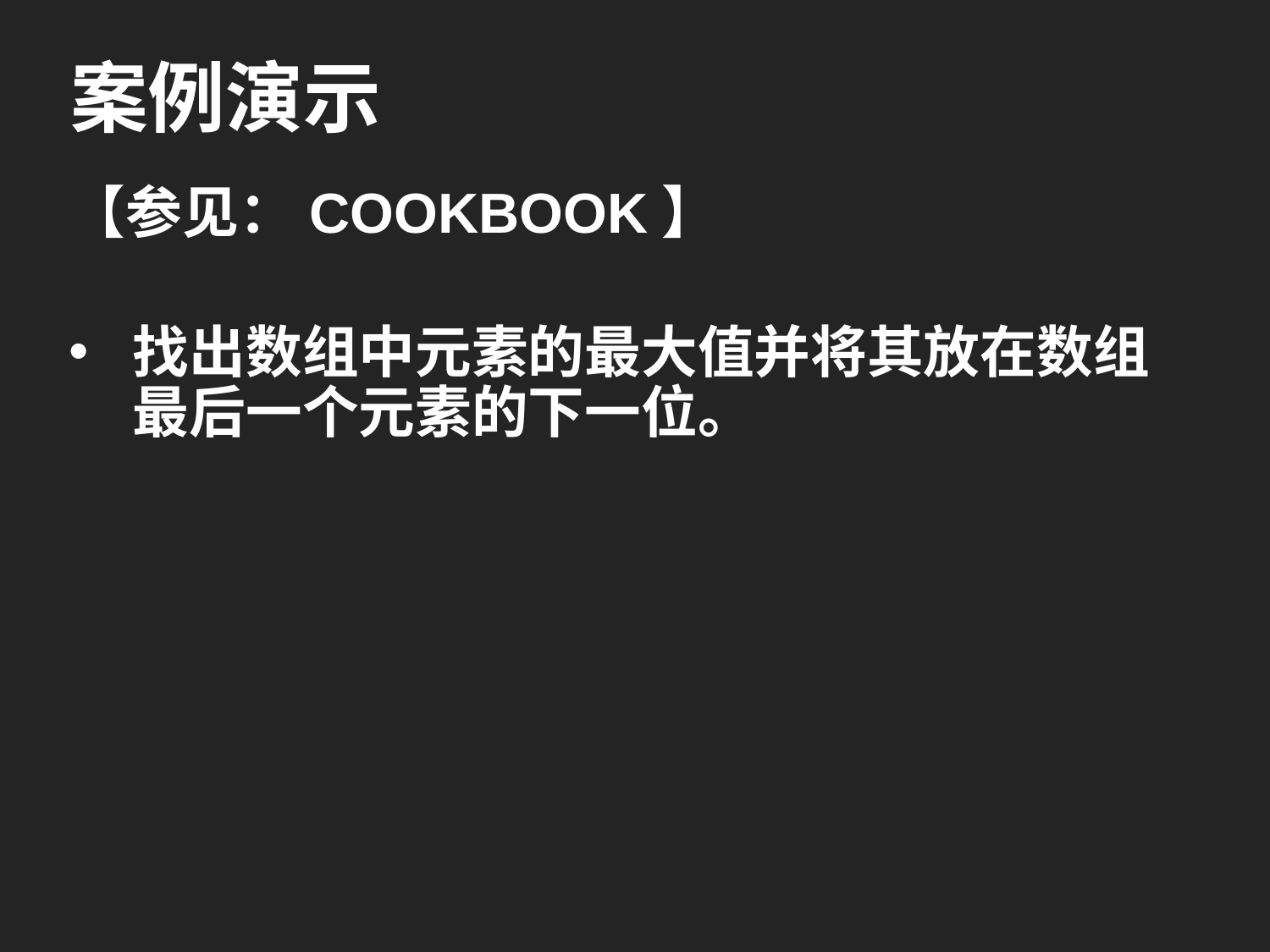

# 案例演示
【参见：COOKBOOK】

找出数组中元素的最大值并将其放在数组最后一个元素的下一位。